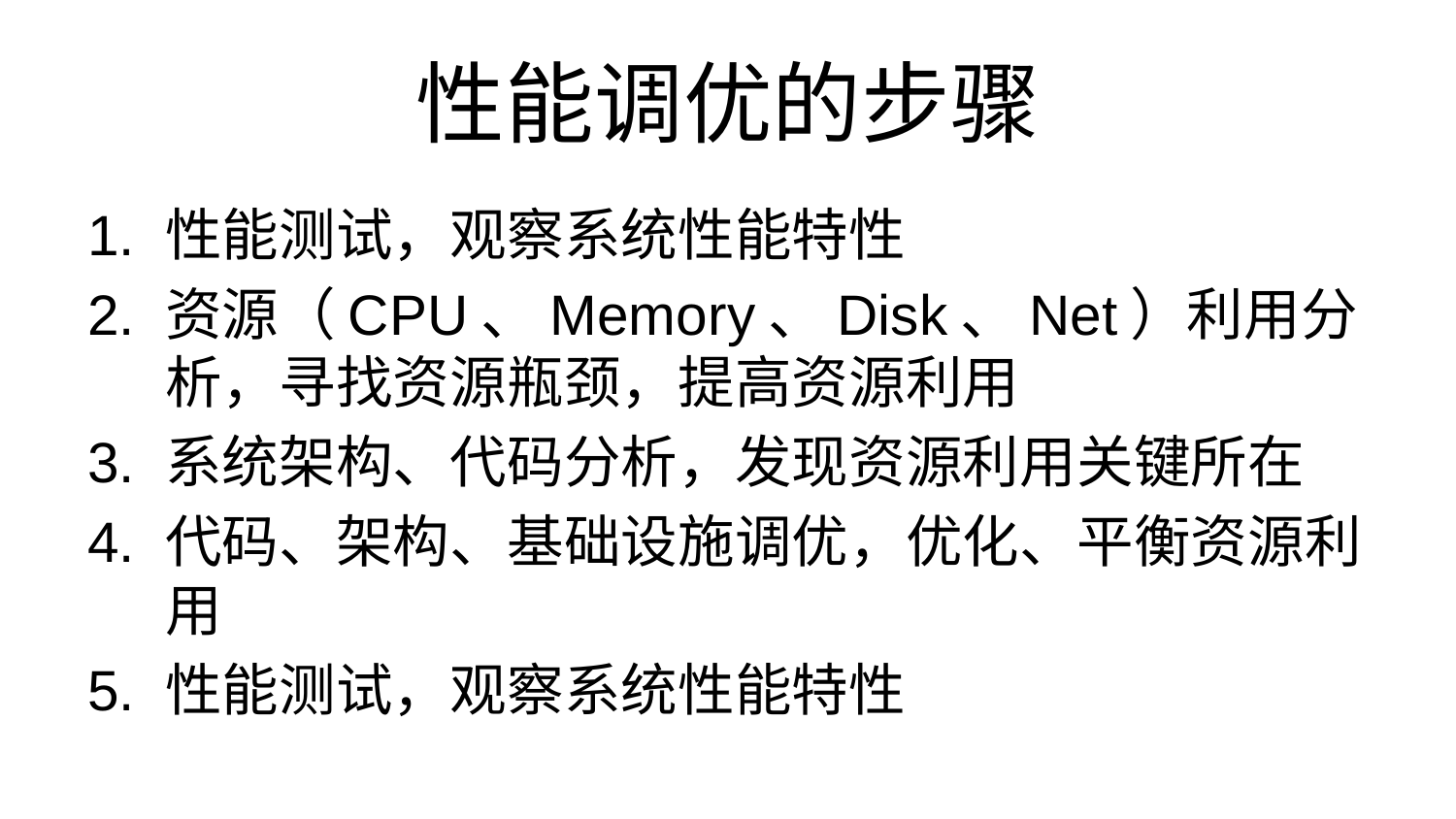

# 性能调优的步骤
性能测试，观察系统性能特性
资源（CPU、Memory、Disk、Net）利用分析，寻找资源瓶颈，提高资源利用
系统架构、代码分析，发现资源利用关键所在
代码、架构、基础设施调优，优化、平衡资源利用
性能测试，观察系统性能特性